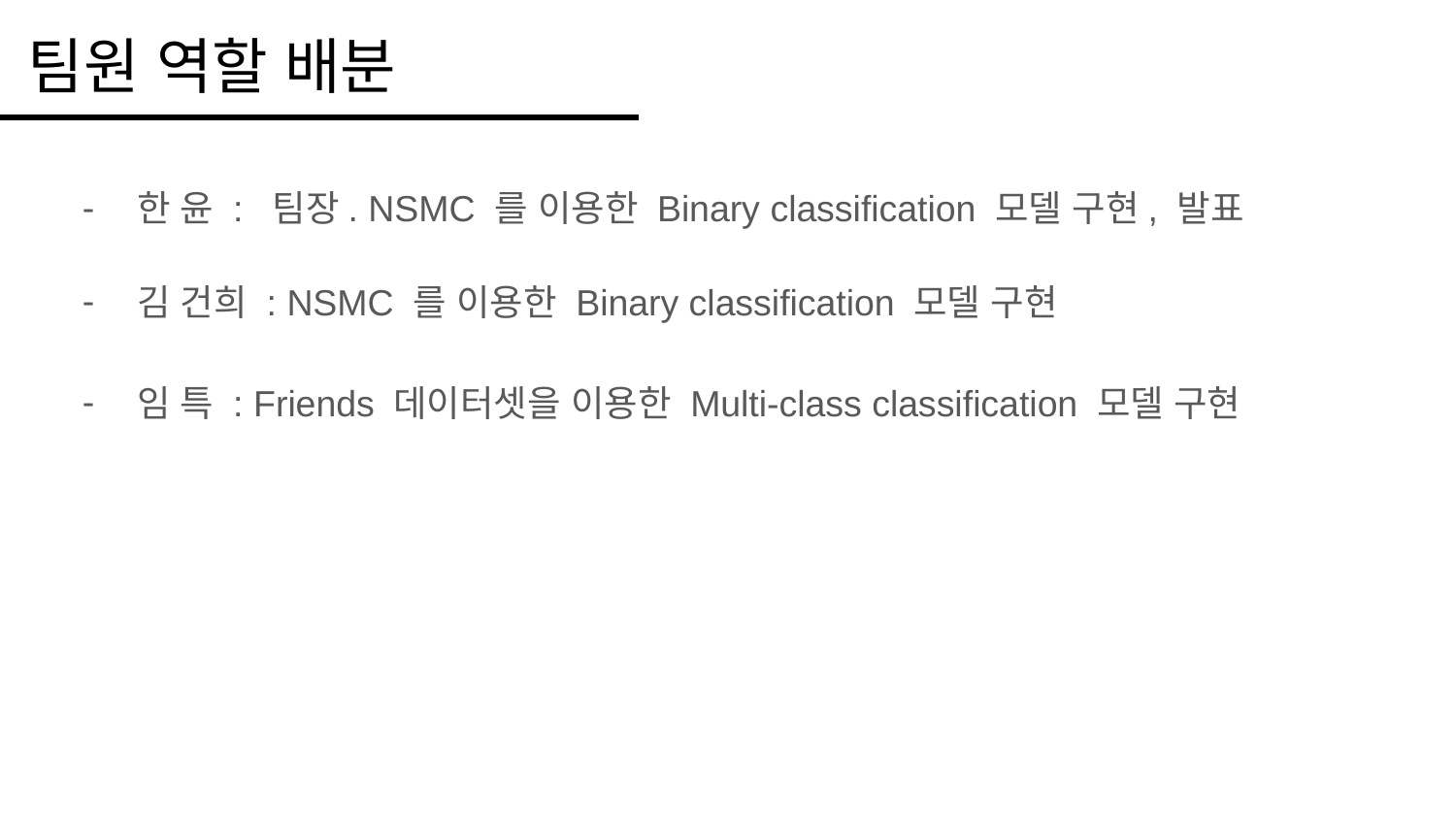

# 팀원 역할 배분
한 윤 :  팀장. NSMC 를 이용한 Binary classification 모델 구현, 발표
김 건희 : NSMC 를 이용한 Binary classification 모델 구현
임 특 : Friends 데이터셋을 이용한 Multi-class classification 모델 구현